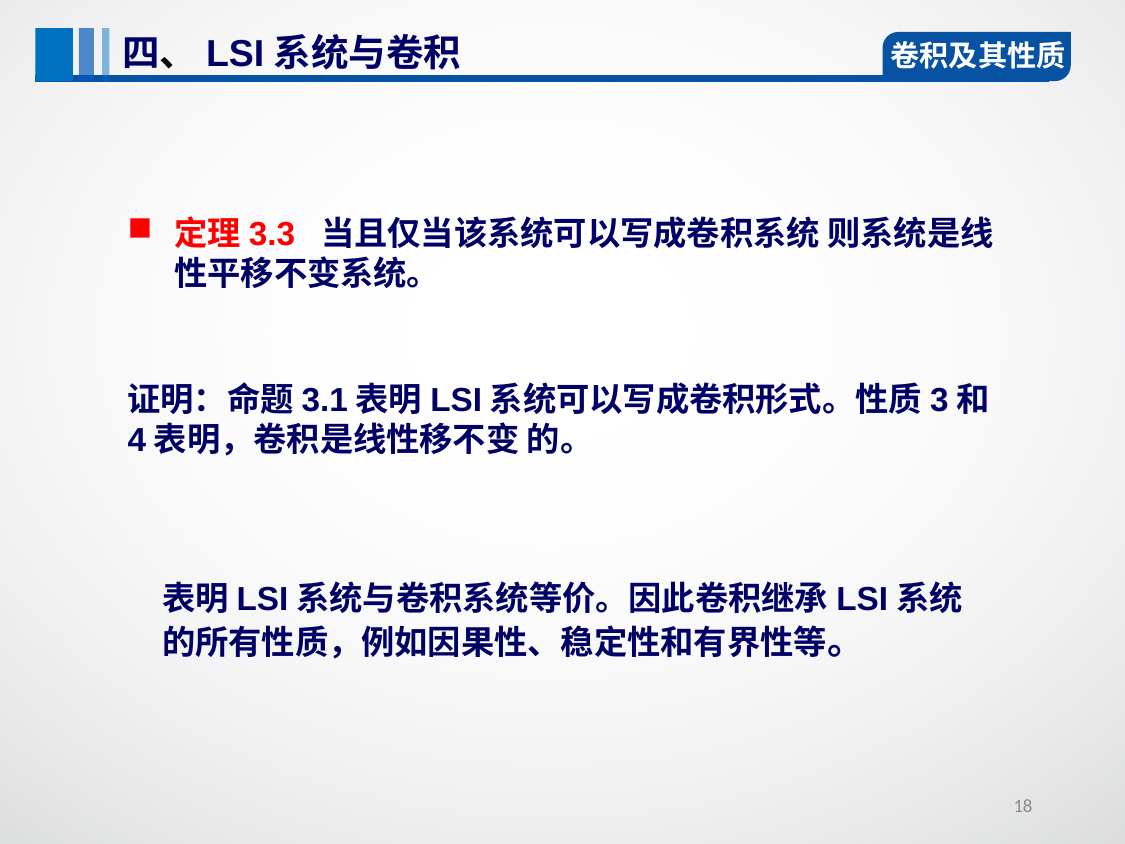

四、LSI系统与卷积
卷积及其性质
定理3.3  当且仅当该系统可以写成卷积系统 则系统是线性平移不变系统。

证明：命题3.1表明LSI系统可以写成卷积形式。性质3和4表明，卷积是线性移不变 的。

表明LSI系统与卷积系统等价。因此卷积继承LSI系统的所有性质，例如因果性、稳定性和有界性等。
18